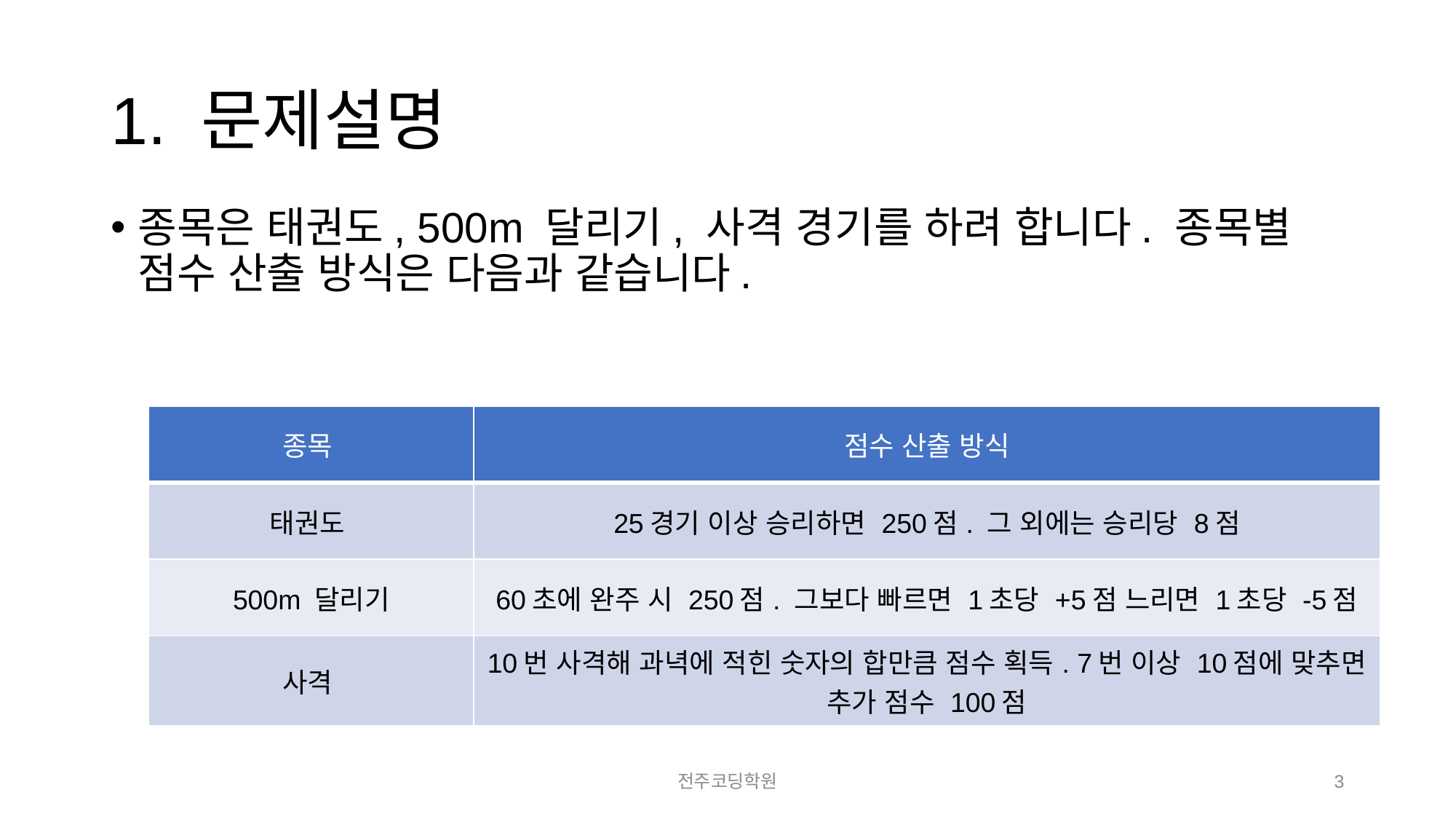

# 1. 문제설명
종목은 태권도, 500m 달리기, 사격 경기를 하려 합니다. 종목별 점수 산출 방식은 다음과 같습니다.
| 종목 | 점수 산출 방식 |
| --- | --- |
| 태권도 | 25경기 이상 승리하면 250점. 그 외에는 승리당 8점 |
| 500m 달리기 | 60초에 완주 시 250점. 그보다 빠르면 1초당 +5점 느리면 1초당 -5점 |
| 사격 | 10번 사격해 과녁에 적힌 숫자의 합만큼 점수 획득. 7번 이상 10점에 맞추면 추가 점수 100점 |
전주코딩학원
3